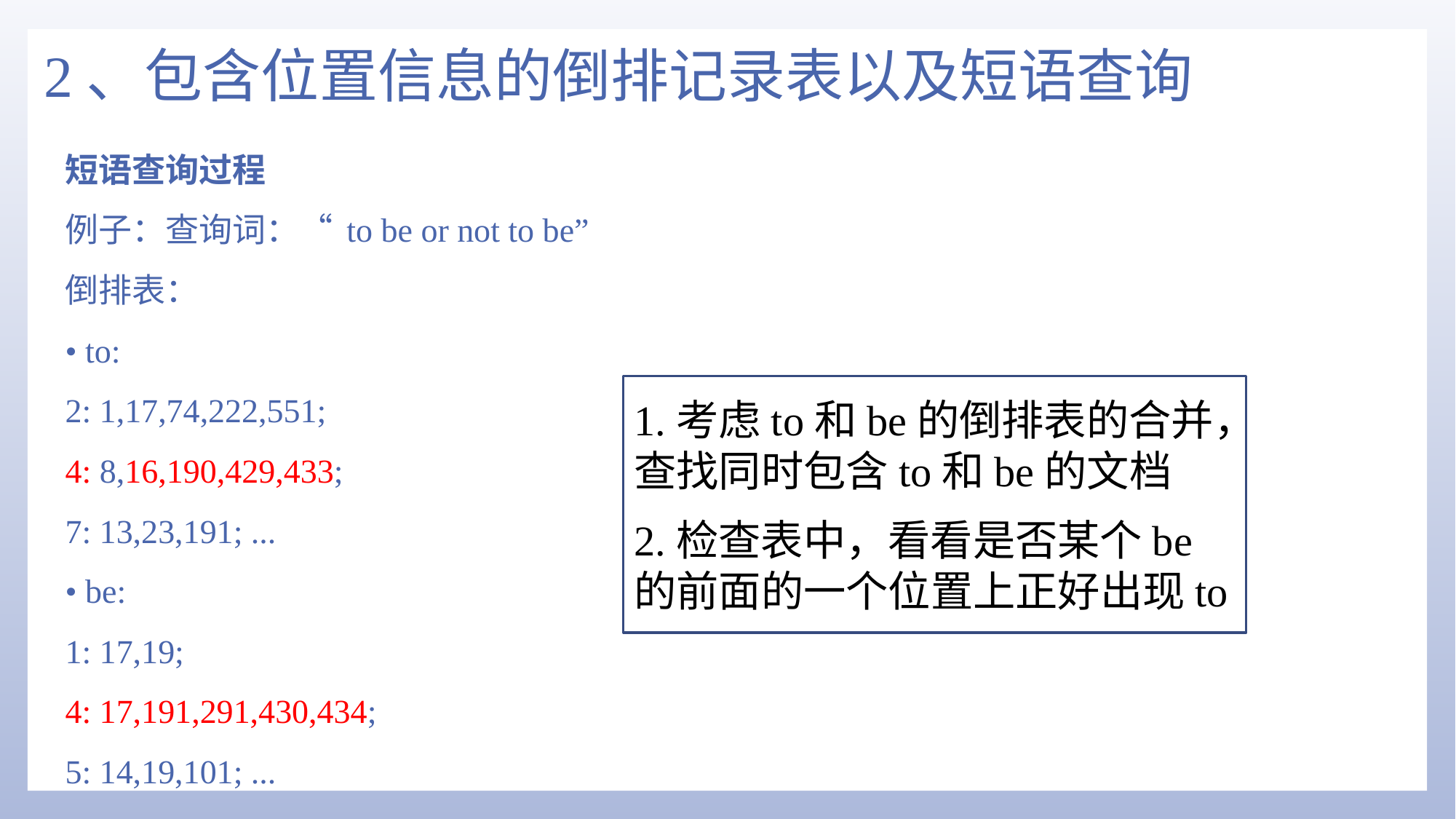

# 2、包含位置信息的倒排记录表以及短语查询
短语查询过程
例子：查询词：“ to be or not to be”
倒排表：
• to:
2: 1,17,74,222,551;
4: 8,16,190,429,433;
7: 13,23,191; ...
• be:
1: 17,19;
4: 17,191,291,430,434;
5: 14,19,101; ...

1.考虑to和be的倒排表的合并，查找同时包含to和be的文档
2.检查表中，看看是否某个be的前面的一个位置上正好出现to